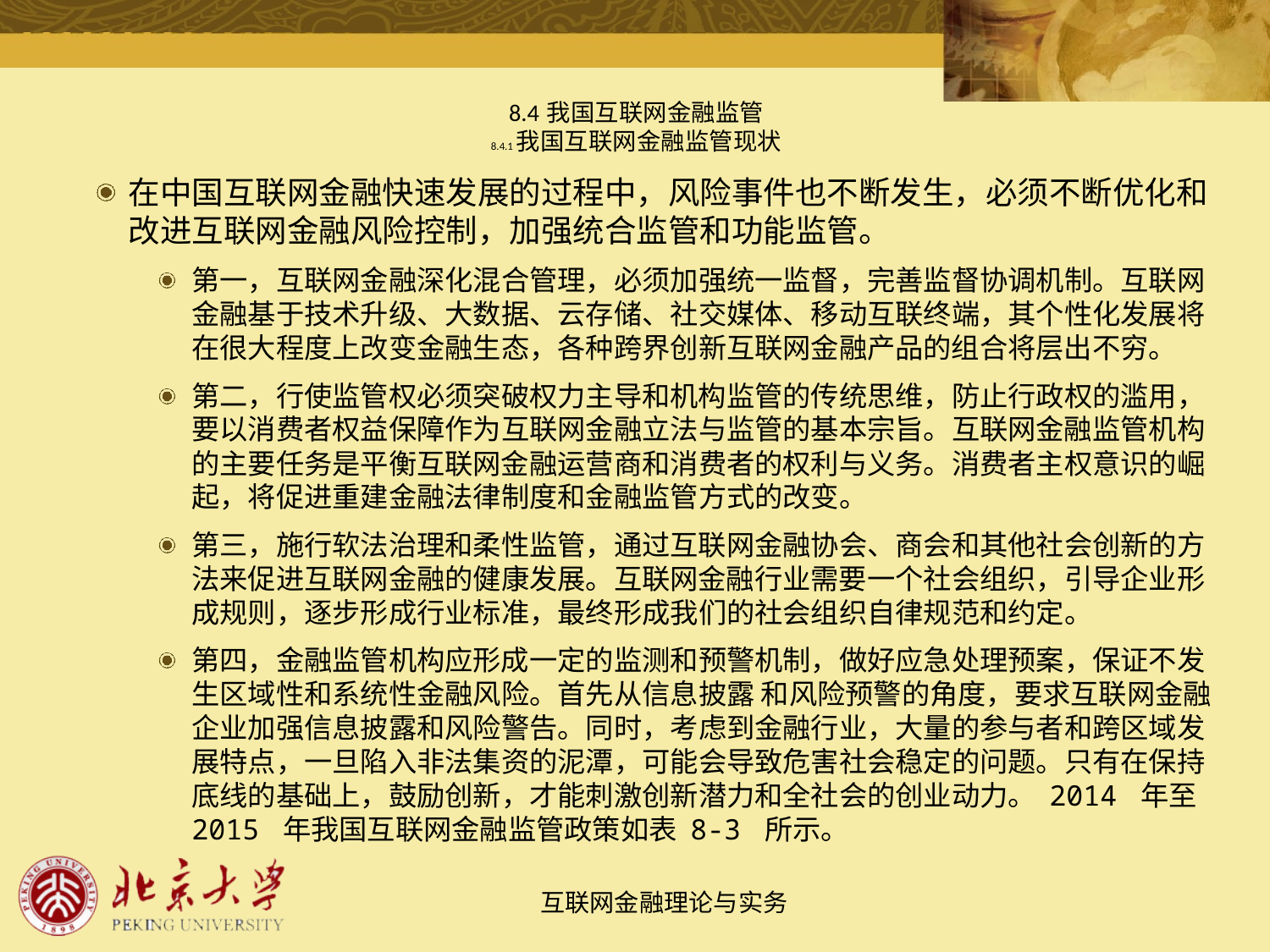

# 8.4 我国互联网金融监管 8.4.1 我国互联网金融监管现状
在中国互联网金融快速发展的过程中，风险事件也不断发生，必须不断优化和改进互联网金融风险控制，加强统合监管和功能监管。
第一，互联网金融深化混合管理，必须加强统一监督，完善监督协调机制。互联网金融基于技术升级、大数据、云存储、社交媒体、移动互联终端，其个性化发展将在很大程度上改变金融生态，各种跨界创新互联网金融产品的组合将层出不穷。
第二，行使监管权必须突破权力主导和机构监管的传统思维，防止行政权的滥用，要以消费者权益保障作为互联网金融立法与监管的基本宗旨。互联网金融监管机构的主要任务是平衡互联网金融运营商和消费者的权利与义务。消费者主权意识的崛起，将促进重建金融法律制度和金融监管方式的改变。
第三，施行软法治理和柔性监管，通过互联网金融协会、商会和其他社会创新的方法来促进互联网金融的健康发展。互联网金融行业需要一个社会组织，引导企业形成规则，逐步形成行业标准，最终形成我们的社会组织自律规范和约定。
第四，金融监管机构应形成一定的监测和预警机制，做好应急处理预案，保证不发生区域性和系统性金融风险。首先从信息披露 和风险预警的角度，要求互联网金融企业加强信息披露和风险警告。同时，考虑到金融行业，大量的参与者和跨区域发展特点，一旦陷入非法集资的泥潭，可能会导致危害社会稳定的问题。只有在保持底线的基础上，鼓励创新，才能刺激创新潜力和全社会的创业动力。 2014 年至 2015 年我国互联网金融监管政策如表 8-3 所示。